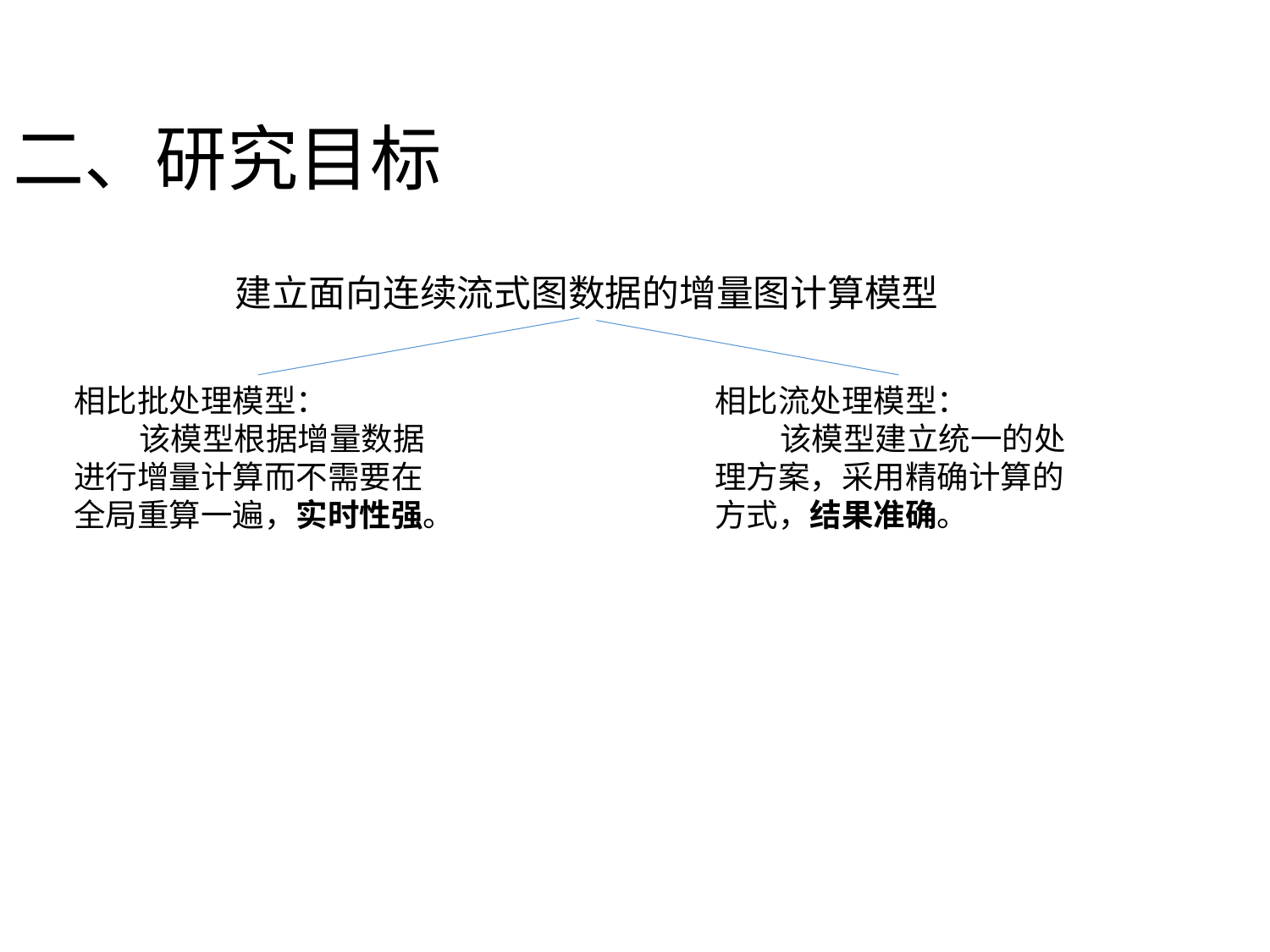

# 二、研究目标
建立面向连续流式图数据的增量图计算模型
相比批处理模型：
        该模型根据增量数据进行增量计算而不需要在全局重算一遍，实时性强。
相比流处理模型：
        该模型建立统一的处理方案，采用精确计算的方式，结果准确。